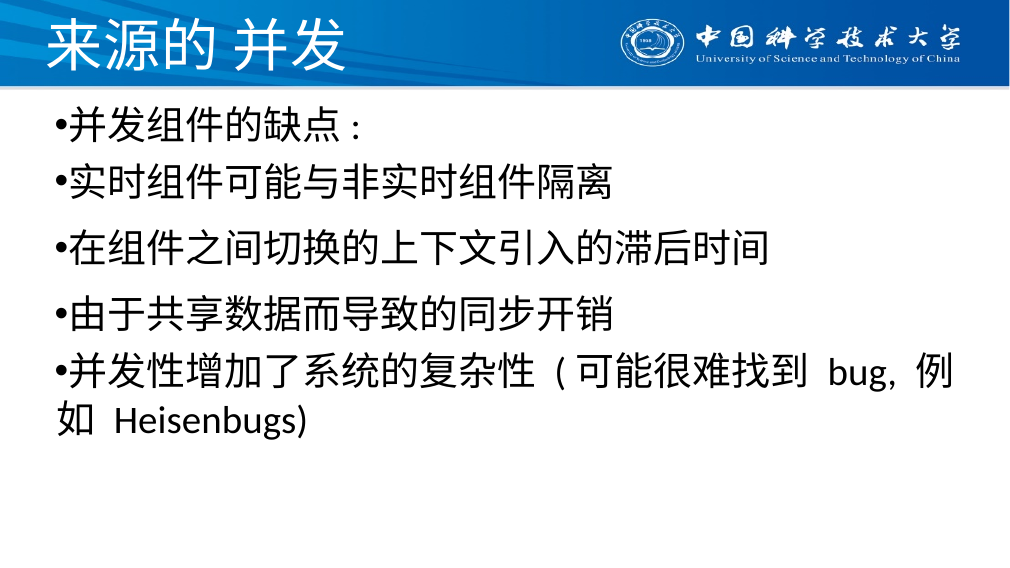

# 来源的 并发
并发组件的缺点:
实时组件可能与非实时组件隔离
在组件之间切换的上下文引入的滞后时间
由于共享数据而导致的同步开销
并发性增加了系统的复杂性 (可能很难找到 bug, 例如 Heisenbugs)